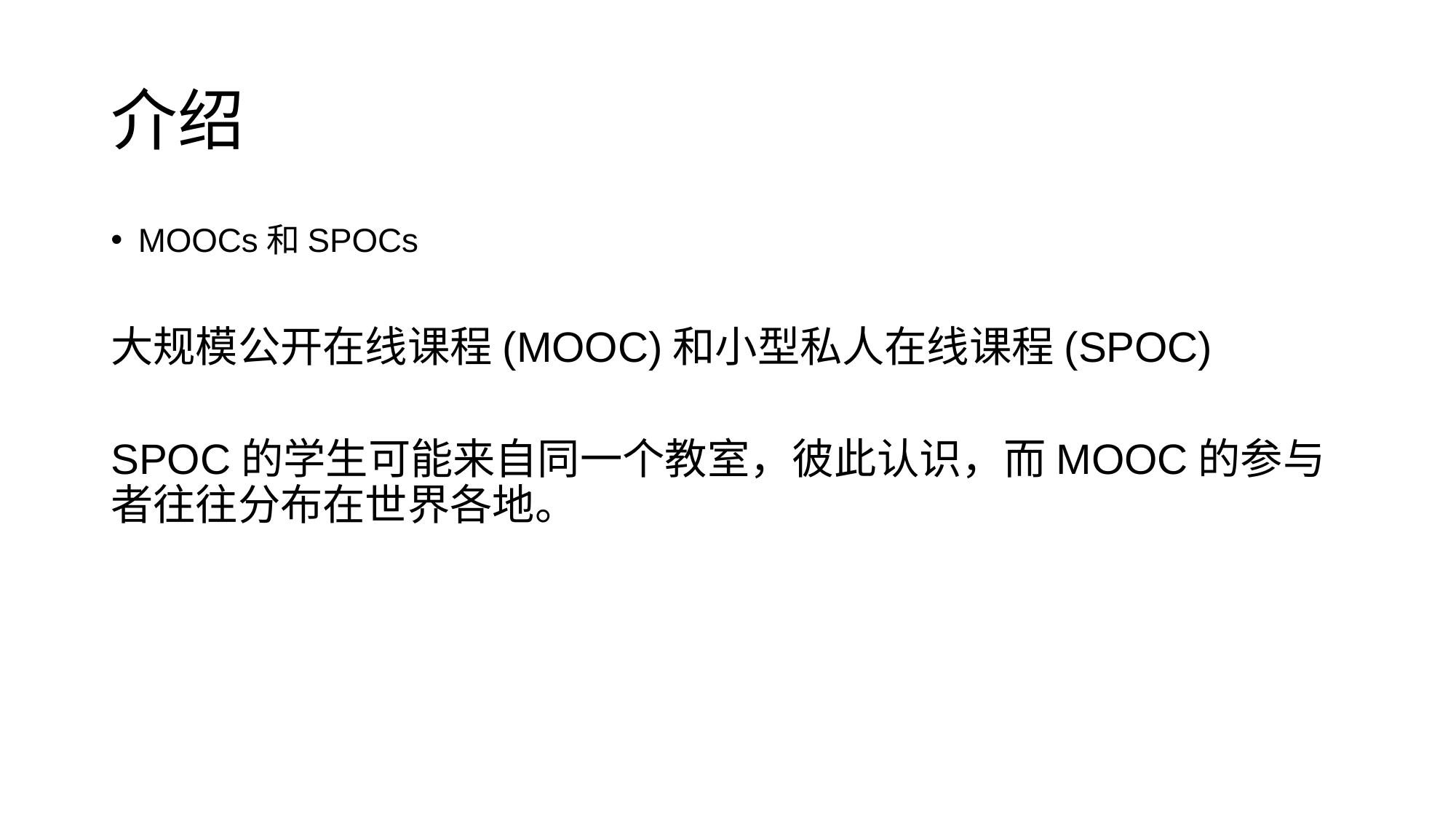

# 介绍
MOOCs和SPOCs

大规模公开在线课程(MOOC)和小型私人在线课程(SPOC)

SPOC的学生可能来自同一个教室，彼此认识，而MOOC的参与者往往分布在世界各地。